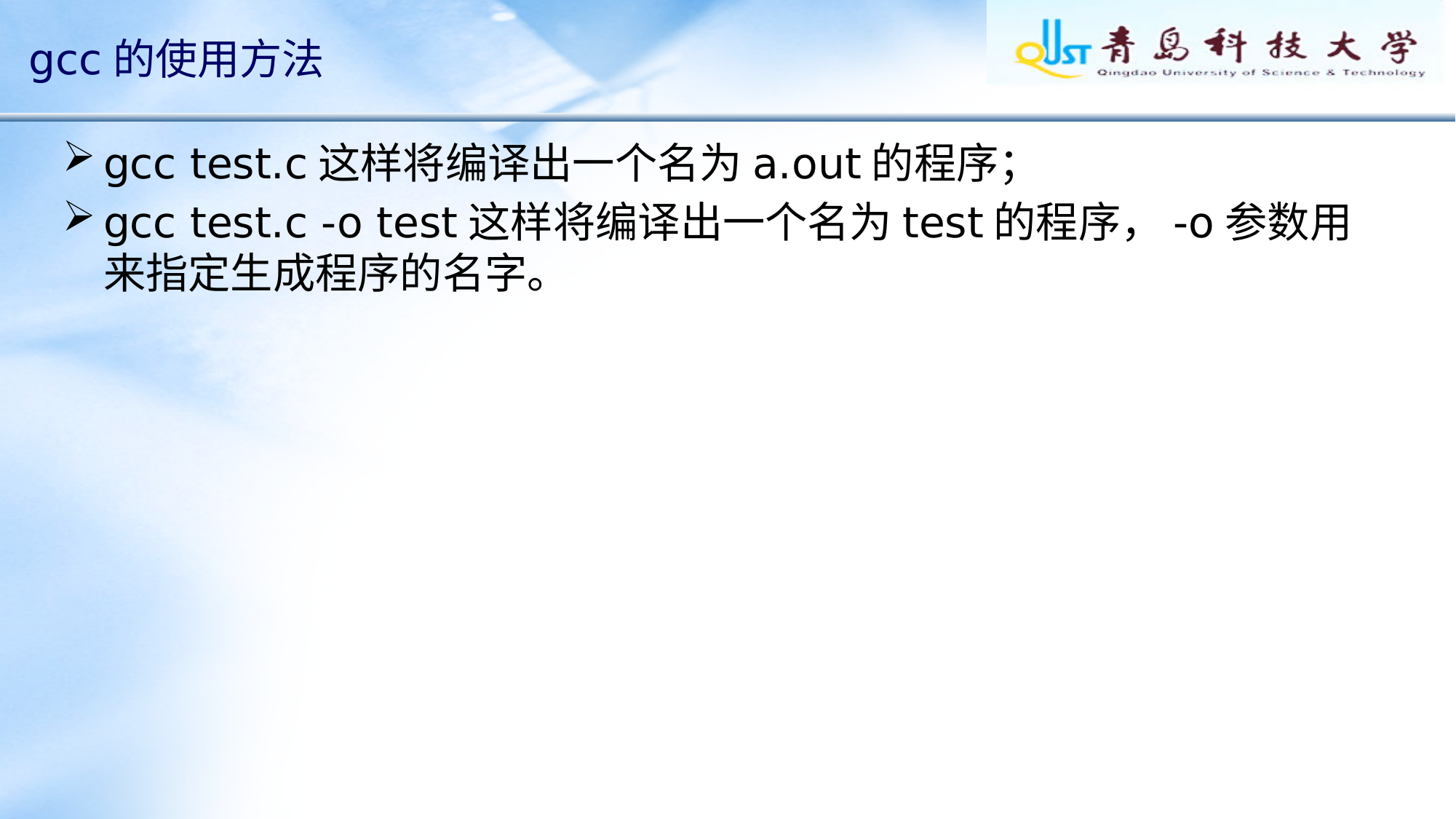

# gcc的使用方法
gcc test.c这样将编译出一个名为a.out的程序；
gcc test.c -o test这样将编译出一个名为test的程序，-o参数用来指定生成程序的名字。